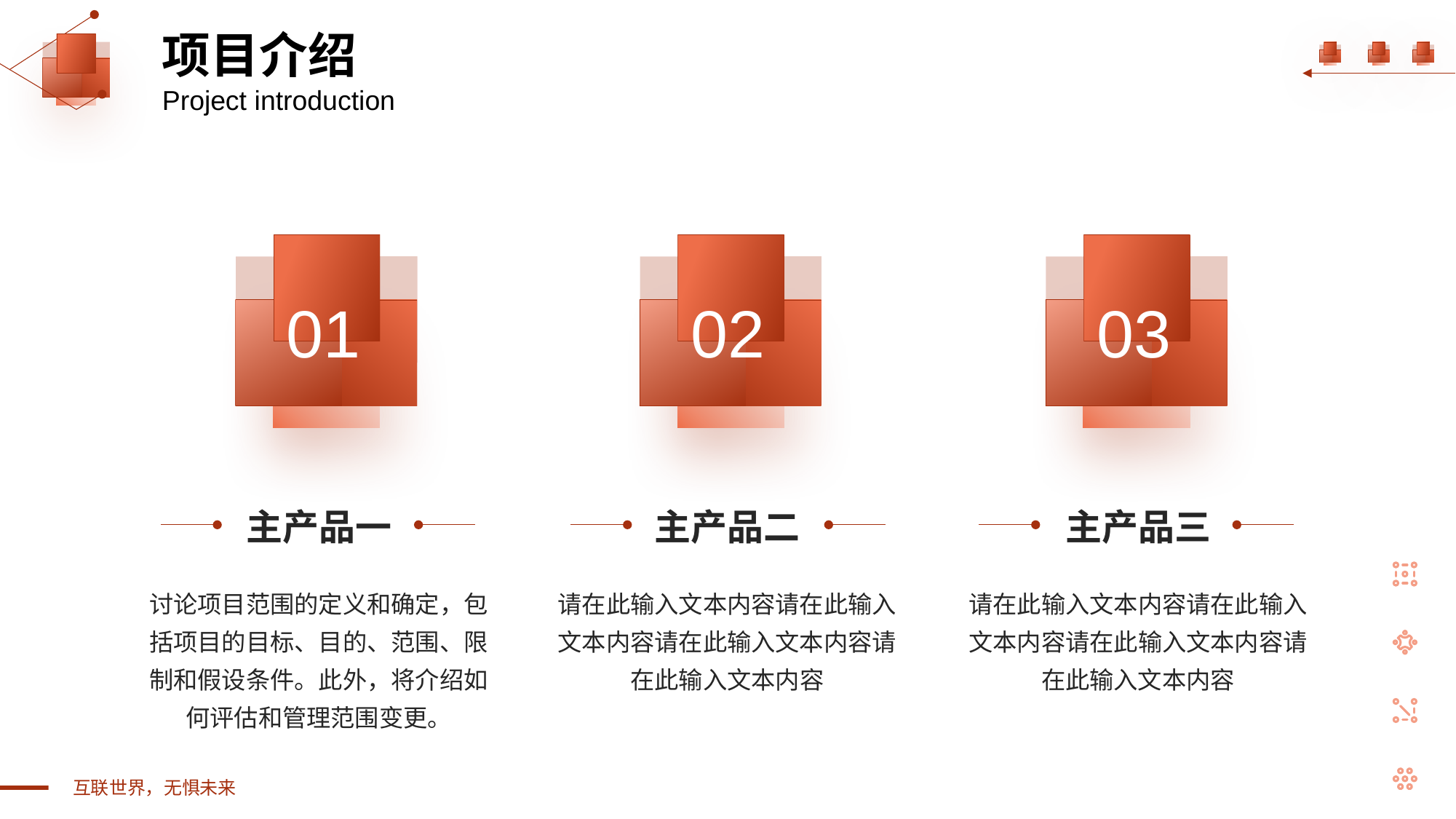

项目介绍
Project introduction

01

02

03
主产品一
主产品二
主产品三
讨论项目范围的定义和确定，包括项目的目标、目的、范围、限制和假设条件。此外，将介绍如何评估和管理范围变更。
请在此输入文本内容请在此输入文本内容请在此输入文本内容请在此输入文本内容
请在此输入文本内容请在此输入文本内容请在此输入文本内容请在此输入文本内容